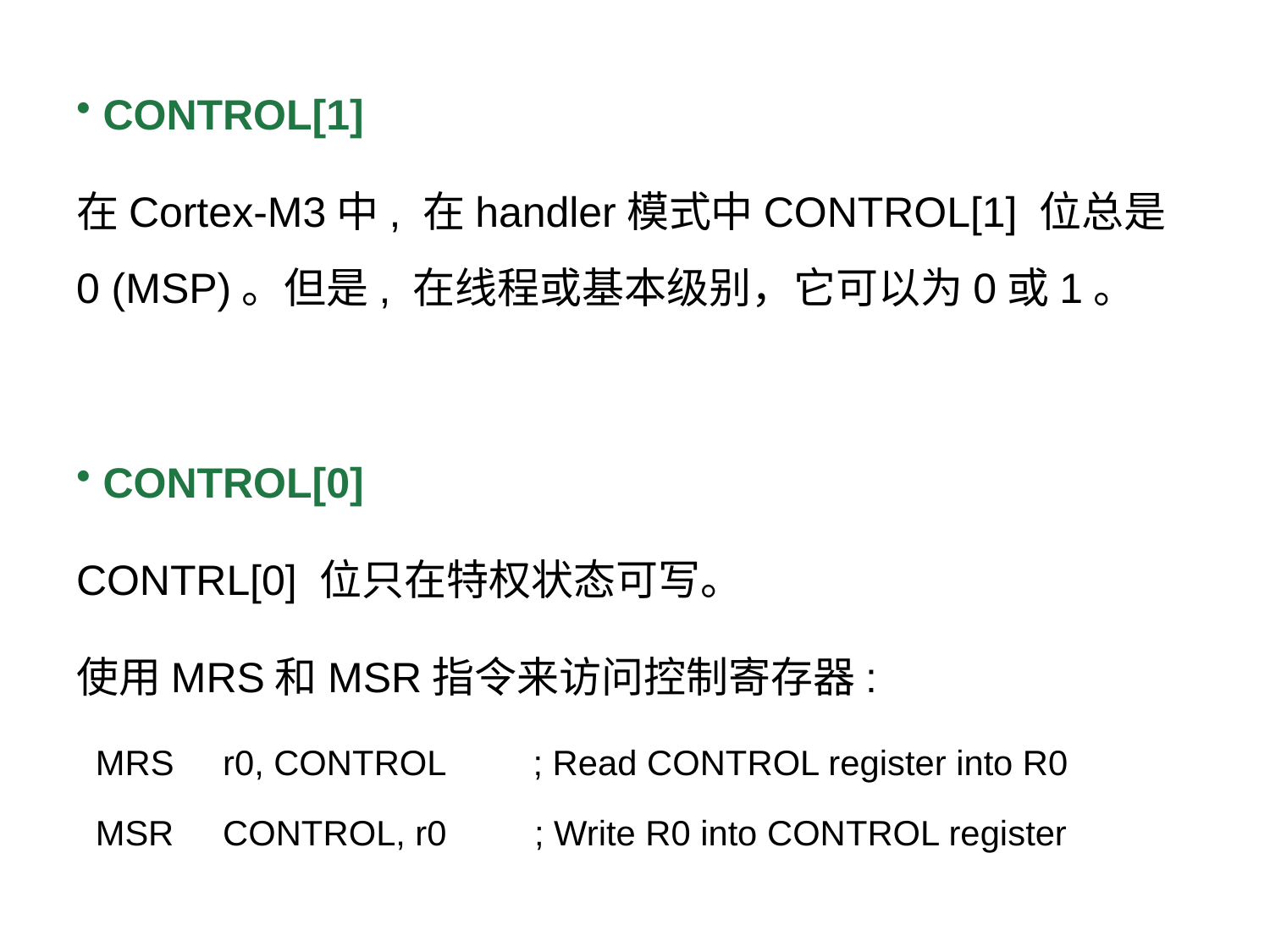

CONTROL[1]
在Cortex-M3中, 在handler模式中CONTROL[1] 位总是0 (MSP)。但是, 在线程或基本级别，它可以为0或1。

 CONTROL[0]
CONTRL[0] 位只在特权状态可写。
使用MRS和MSR指令来访问控制寄存器:
  MRS     r0, CONTROL         ; Read CONTROL register into R0
  MSR     CONTROL, r0         ; Write R0 into CONTROL register